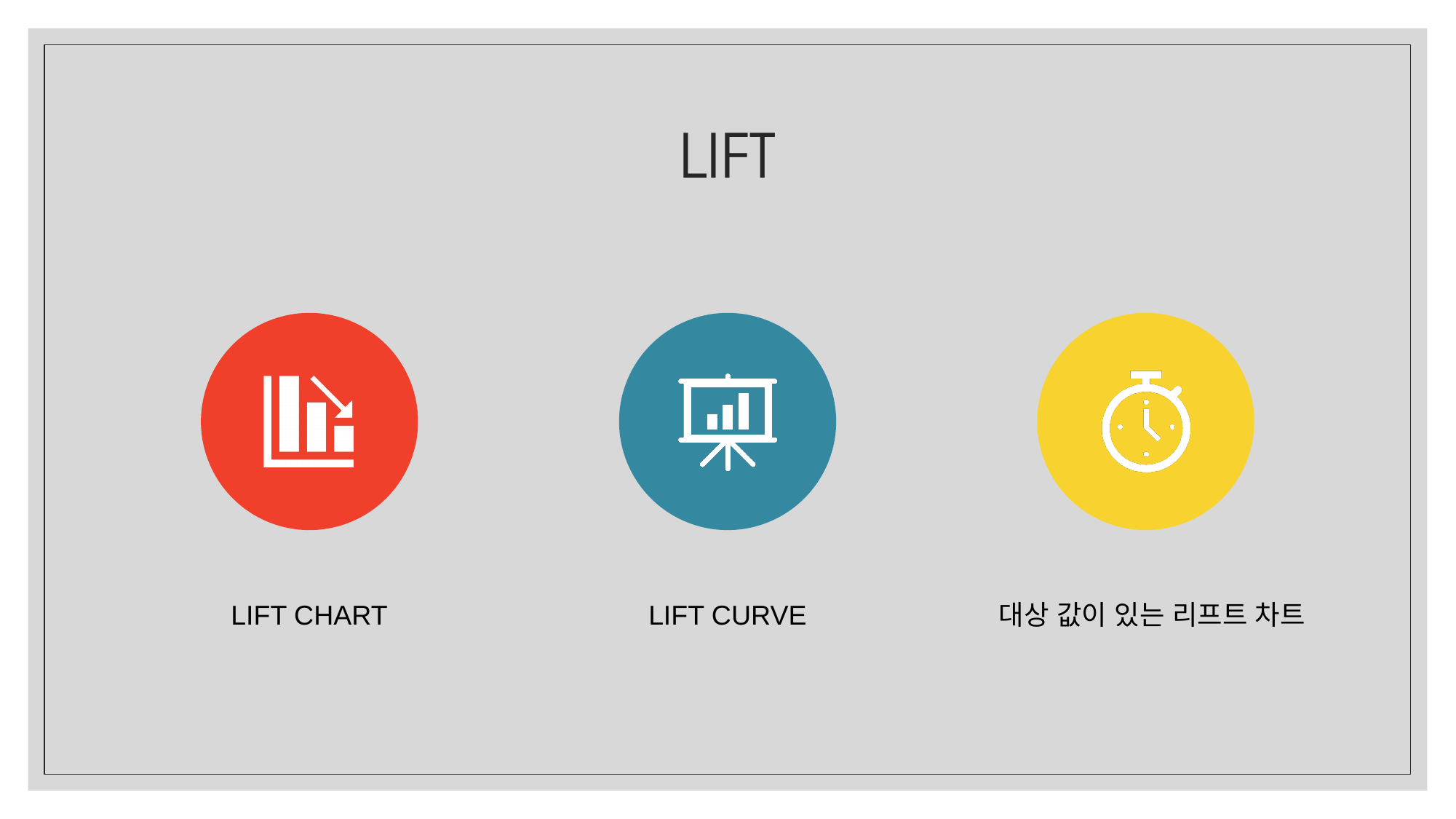

# LIFT
Lift chart
Lift curve
 대상 값이 있는 리프트 차트